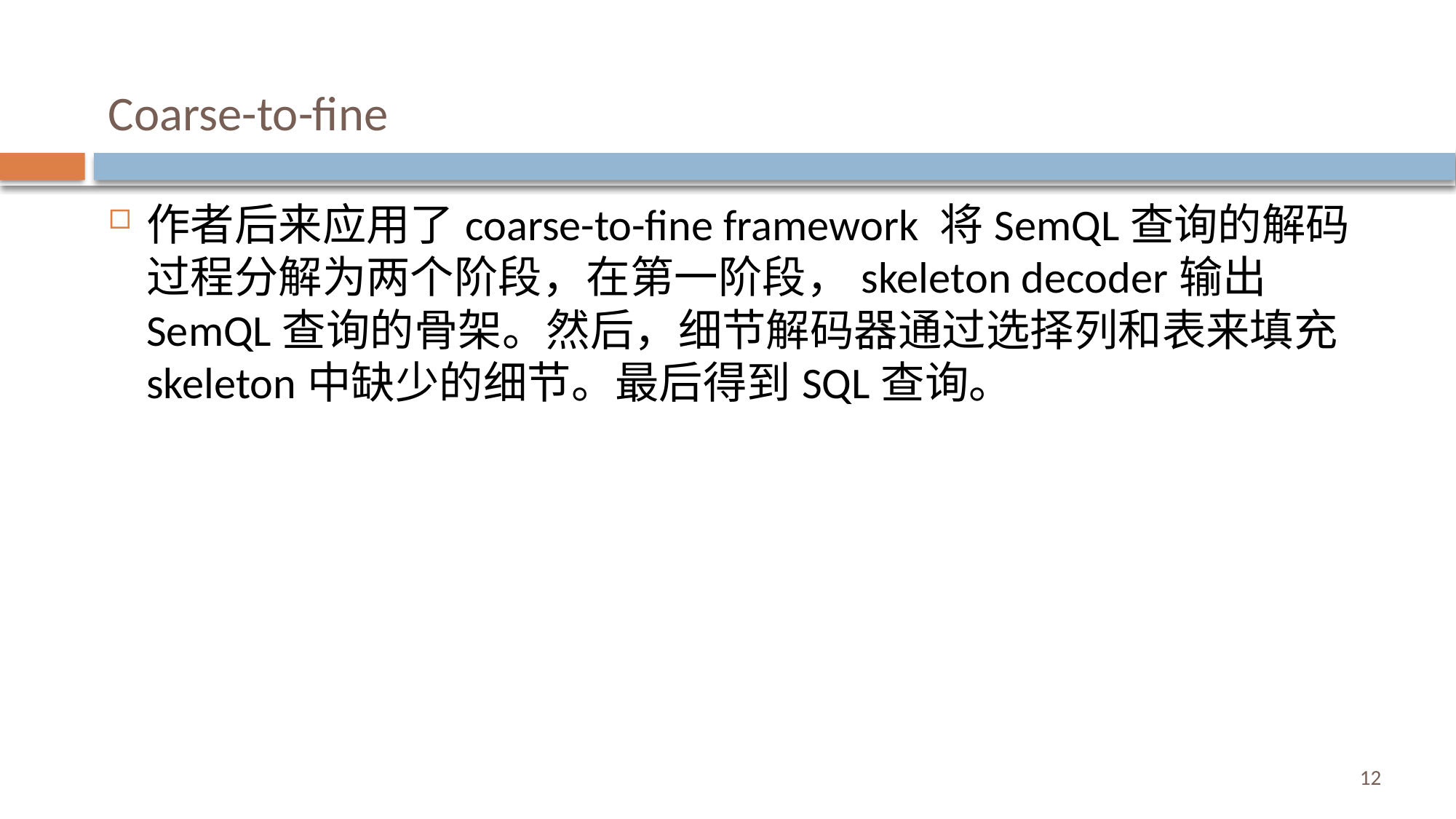

# Coarse-to-fine
作者后来应用了coarse-to-fine framework 将SemQL查询的解码过程分解为两个阶段，在第一阶段，skeleton decoder输出SemQL查询的骨架。然后，细节解码器通过选择列和表来填充skeleton中缺少的细节。最后得到SQL查询。
12